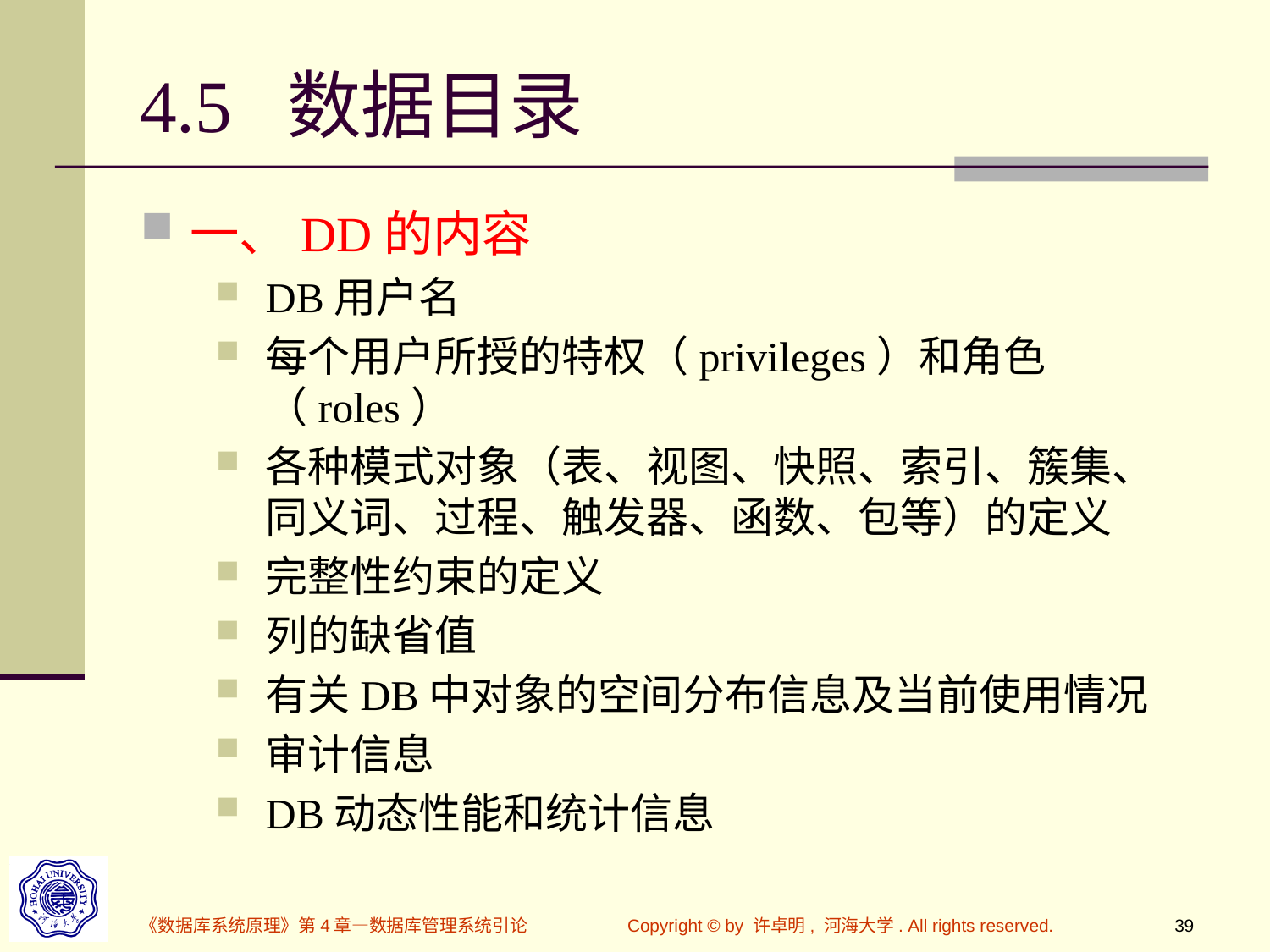

# 4.5  数据目录
一、DD的内容
DB用户名
每个用户所授的特权（privileges）和角色（roles）
各种模式对象（表、视图、快照、索引、簇集、同义词、过程、触发器、函数、包等）的定义
完整性约束的定义
列的缺省值
有关DB中对象的空间分布信息及当前使用情况
审计信息
DB动态性能和统计信息
《数据库系统原理》第4章—数据库管理系统引论
Copyright © by 许卓明, 河海大学. All rights reserved.
39